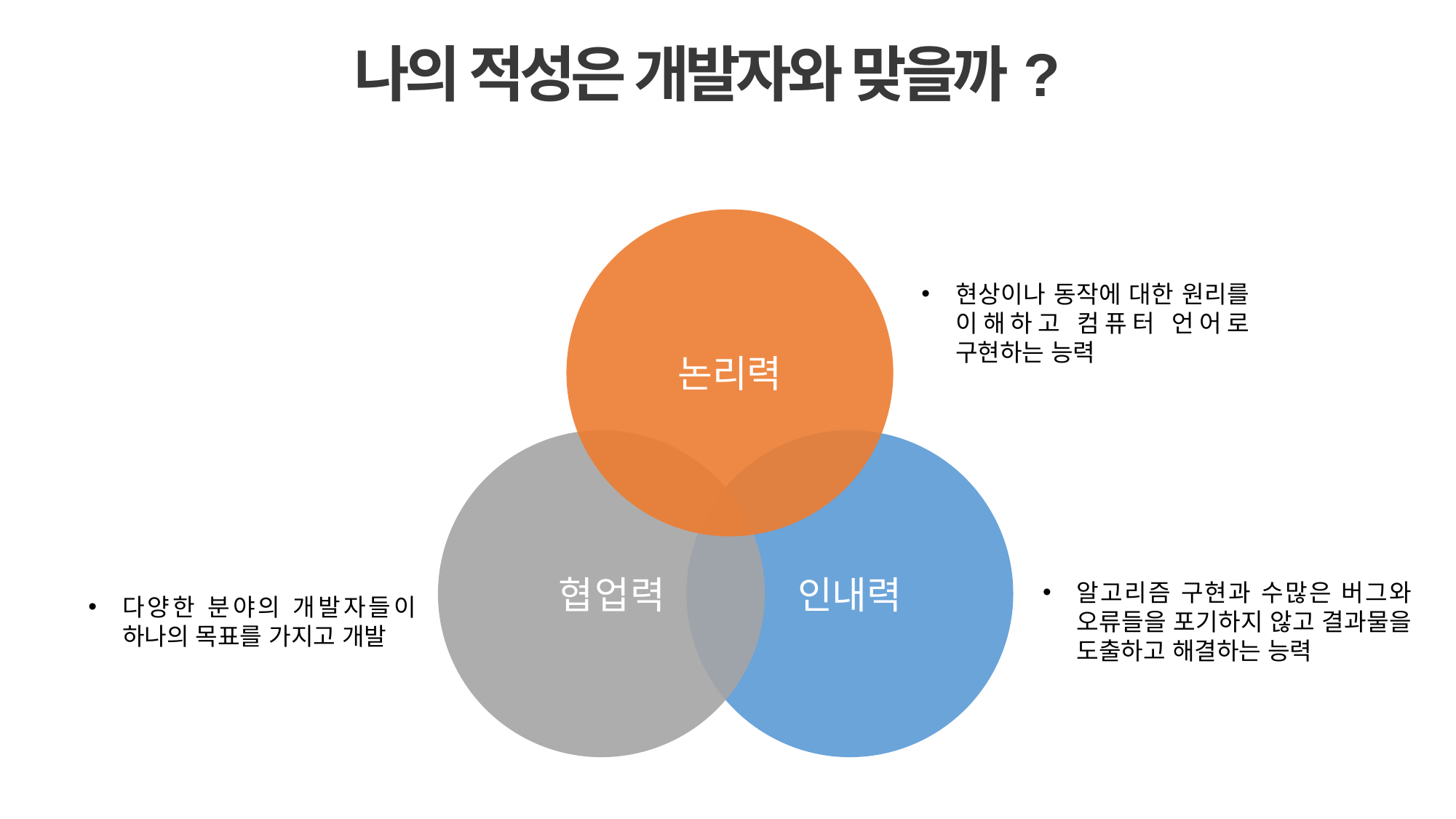

제목을 입력하세요
Part 2,
Part 2,
나의 적성은 개발자와 맞을까?
Lorem Ipsum is simply dummy text of the printing and typesetting industry
논리력
현상이나 동작에 대한 원리를 이해하고 컴퓨터 언어로 구현하는 능력
논리력
 협업력
다양한 분야의 개발자들이 하나의 목표를 가지고 개발
인내력
알고리즘 구현과 수많은 버그와 오류들을 포기하지 않고 결과물을 도출하고 해결하는 능력